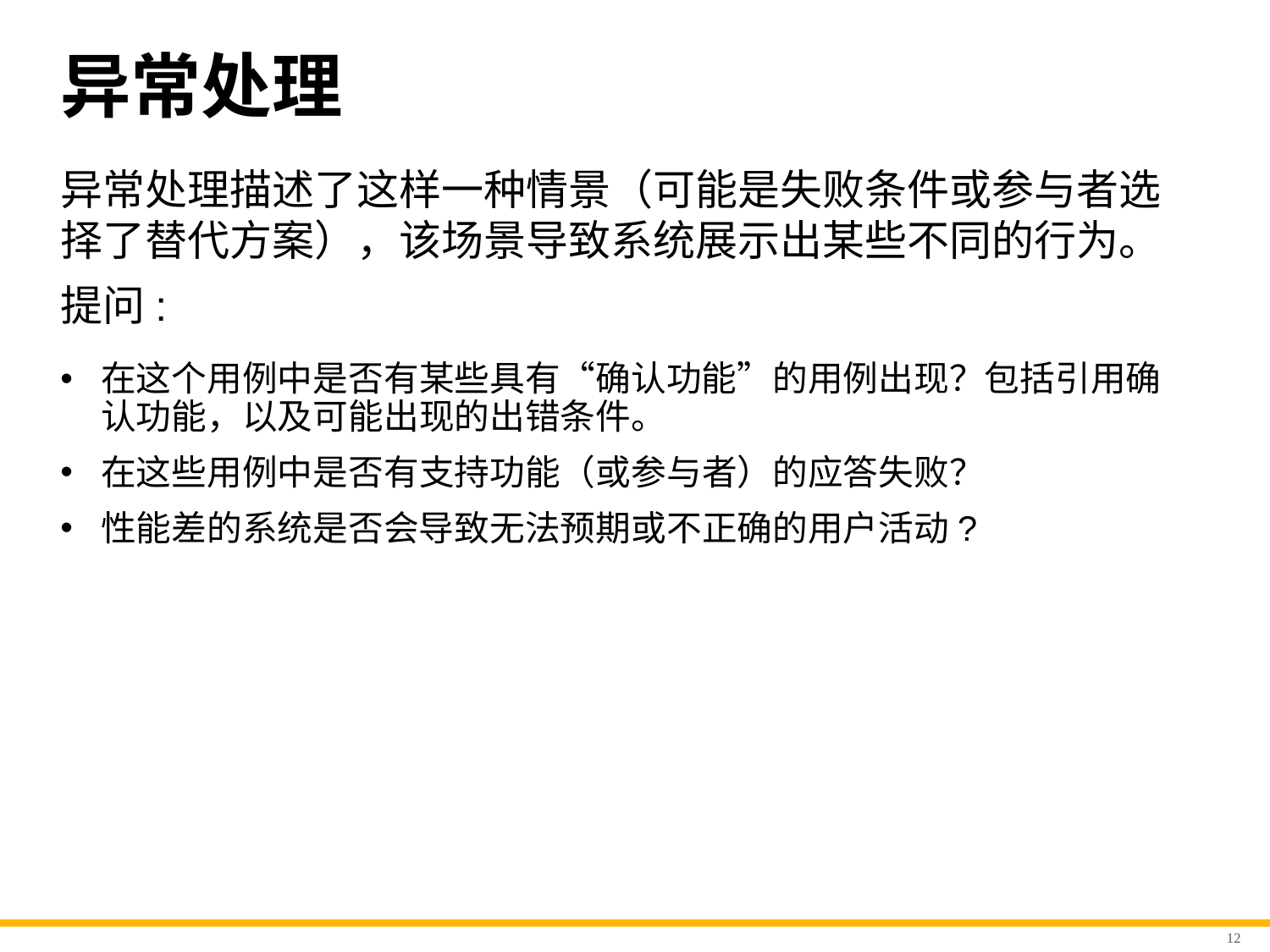

# 异常处理
异常处理描述了这样一种情景（可能是失败条件或参与者选择了替代方案），该场景导致系统展示出某些不同的行为。
提问:
在这个用例中是否有某些具有“确认功能”的用例出现？包括引用确认功能，以及可能出现的出错条件。
在这些用例中是否有支持功能（或参与者）的应答失败？
性能差的系统是否会导致无法预期或不正确的用户活动?
12